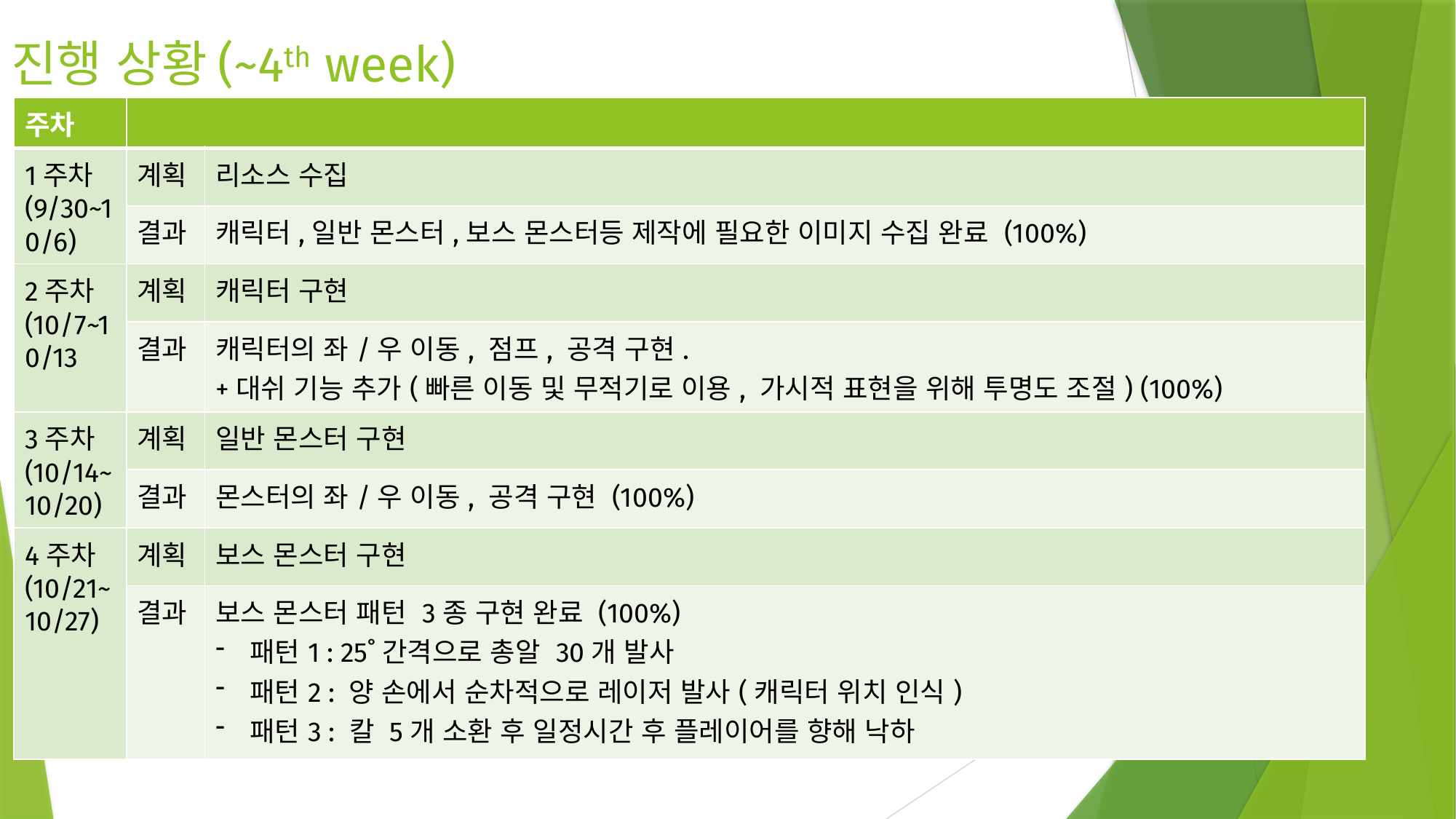

# 진행 상황(~4th week)
| 주차 |  |  |
| --- | --- | --- |
| 1주차 (9/30~10/6) | 계획 | 리소스 수집 |
|  | 결과 | 캐릭터,일반 몬스터,보스 몬스터등 제작에 필요한 이미지 수집 완료 (100%) |
| 2주차 (10/7~10/13 | 계획 | 캐릭터 구현 |
|  | 결과 | 캐릭터의 좌/우 이동, 점프, 공격 구현. +대쉬 기능 추가(빠른 이동 및 무적기로 이용, 가시적 표현을 위해 투명도 조절) (100%) |
| 3주차 (10/14~10/20) | 계획 | 일반 몬스터 구현 |
|  | 결과 | 몬스터의 좌/우 이동, 공격 구현 (100%) |
| 4주차 (10/21~10/27) | 계획 | 보스 몬스터 구현 |
|  | 결과 | 보스 몬스터 패턴 3종 구현 완료 (100%) 패턴1 : 25˚간격으로 총알 30개 발사 패턴2 : 양 손에서 순차적으로 레이저 발사(캐릭터 위치 인식) 패턴3 : 칼 5개 소환 후 일정시간 후 플레이어를 향해 낙하 |